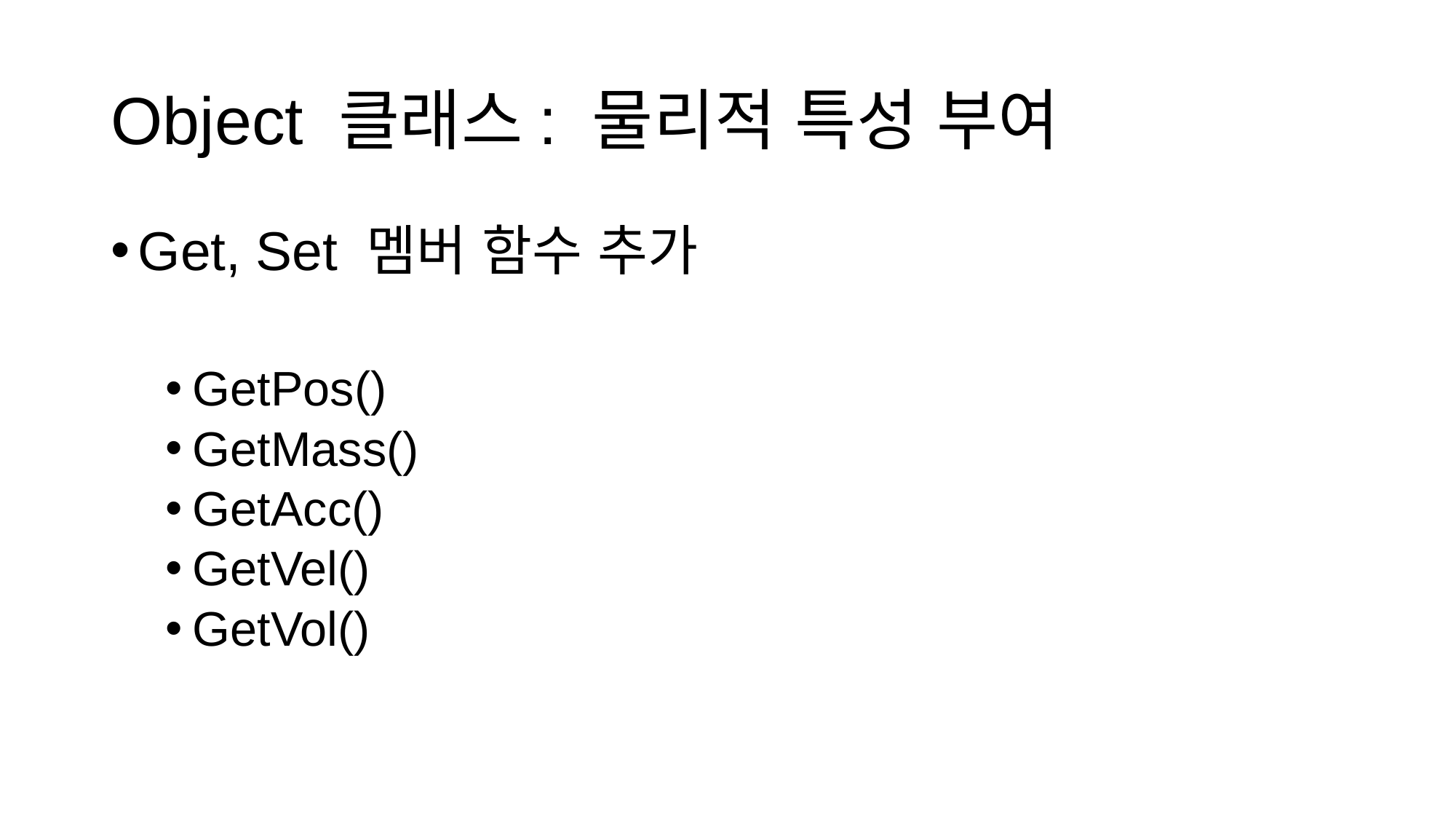

# Object 클래스: 물리적 특성 부여
Get, Set 멤버 함수 추가

GetPos()
GetMass()
GetAcc()
GetVel()
GetVol()